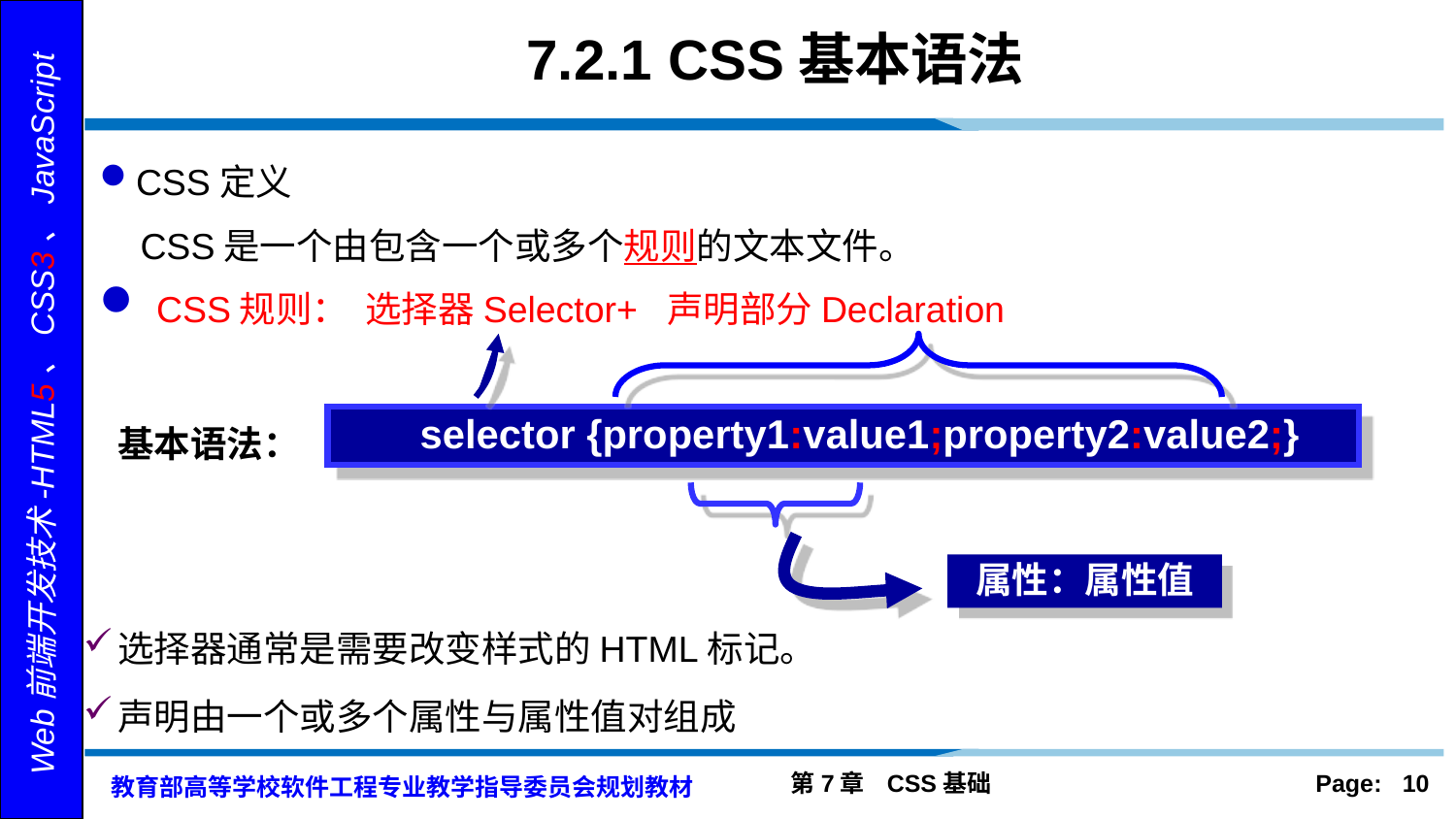

# 7.2.1 CSS基本语法

CSS定义
    CSS是一个由包含一个或多个规则的文本文件。
 CSS规则：  选择器Selector+  声明部分Declaration

基本语法：

选择器通常是需要改变样式的HTML标记。
声明由一个或多个属性与属性值对组成
       selector {property1:value1;property2:value2;}

属性：属性值